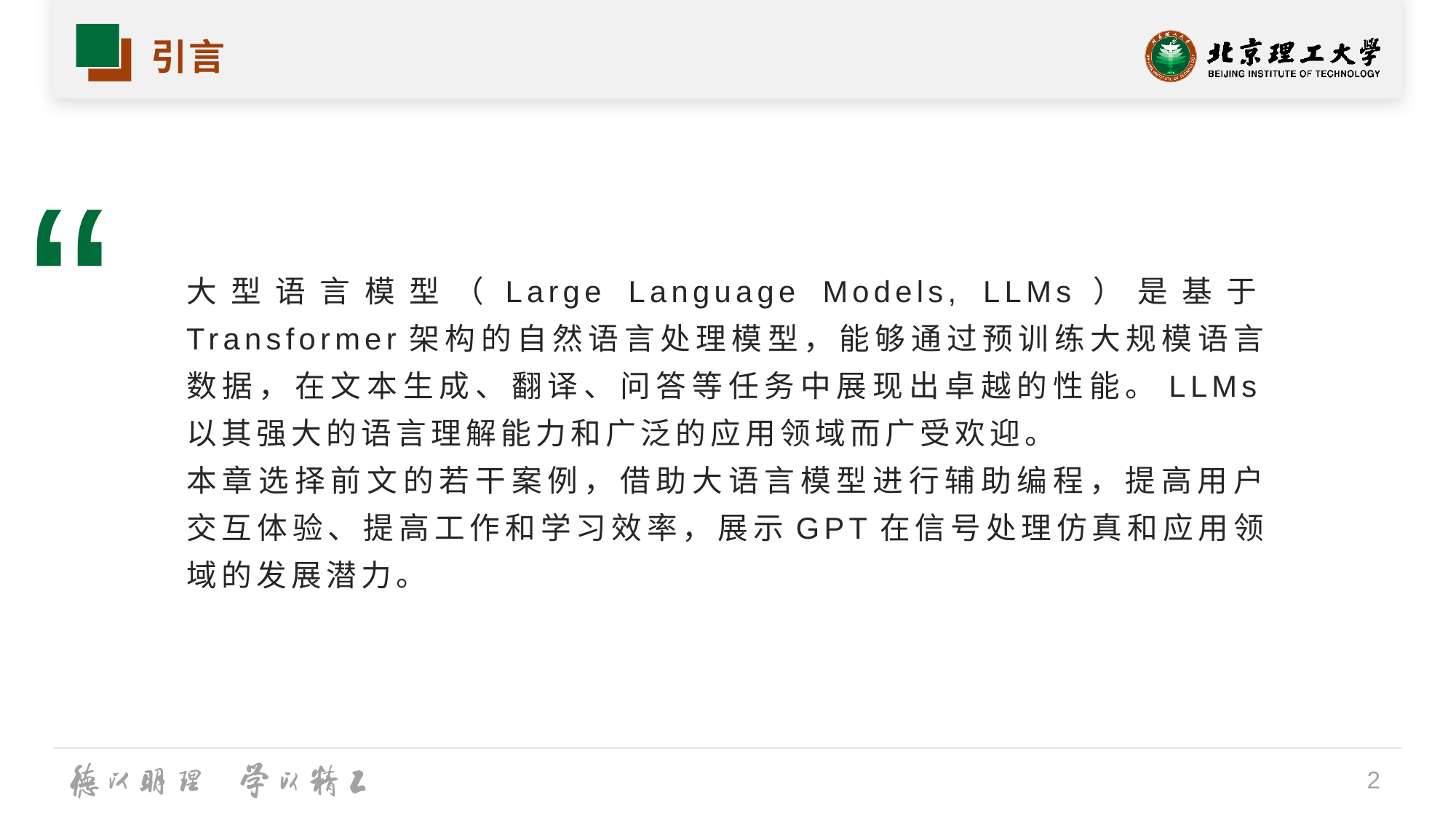

# 引言
“

大型语言模型（Large Language Models, LLMs）是基于Transformer架构的自然语言处理模型，能够通过预训练大规模语言数据，在文本生成、翻译、问答等任务中展现出卓越的性能。LLMs以其强大的语言理解能力和广泛的应用领域而广受欢迎。
本章选择前文的若干案例，借助大语言模型进行辅助编程，提高用户交互体验、提高工作和学习效率，展示GPT在信号处理仿真和应用领域的发展潜力。